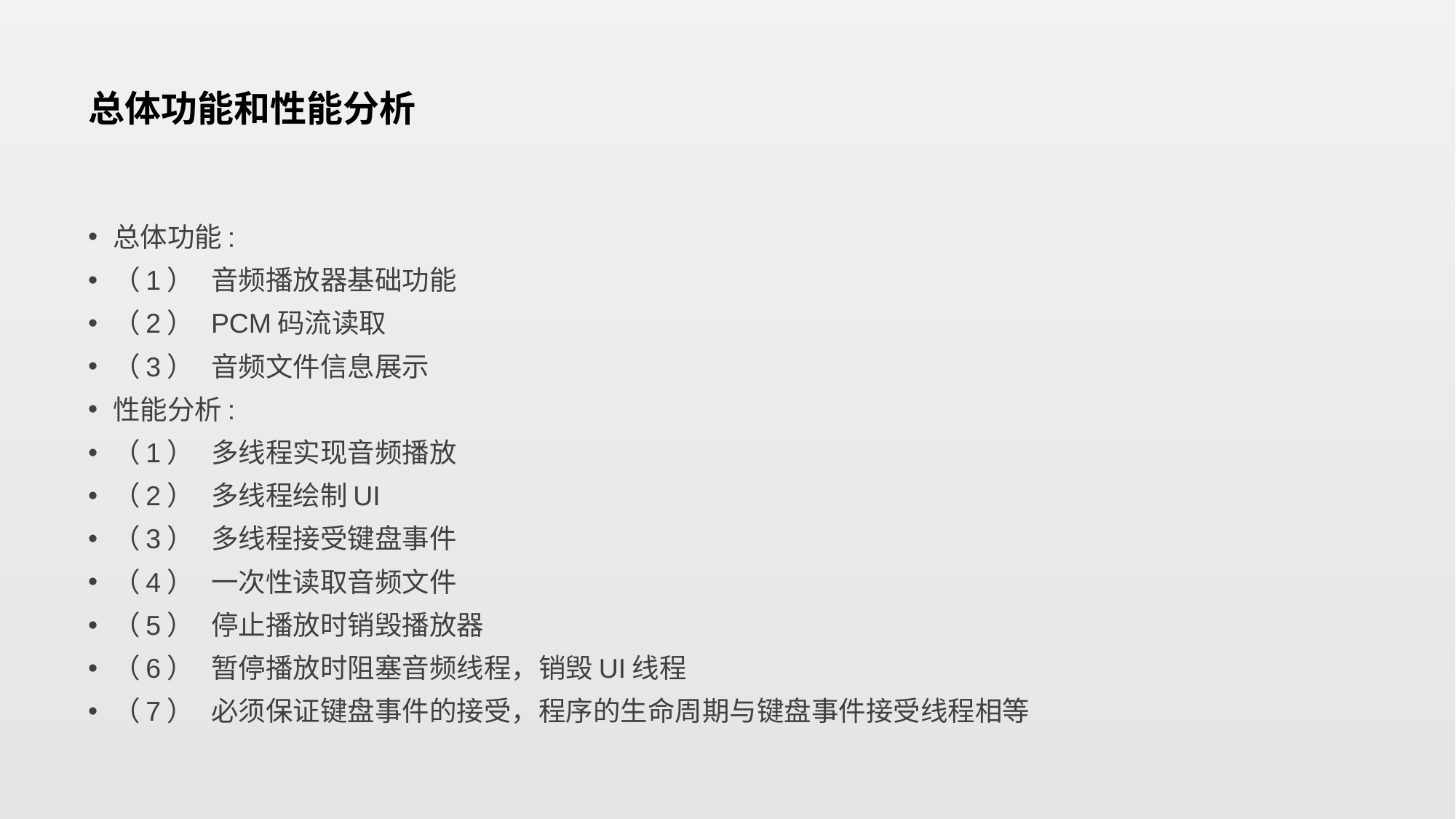

# 总体功能和性能分析
总体功能:
（1）	音频播放器基础功能
（2）	PCM码流读取
（3）	音频文件信息展示
性能分析:
（1）	多线程实现音频播放
（2）	多线程绘制UI
（3）	多线程接受键盘事件
（4）	一次性读取音频文件
（5）	停止播放时销毁播放器
（6）	暂停播放时阻塞音频线程，销毁UI线程
（7）	必须保证键盘事件的接受，程序的生命周期与键盘事件接受线程相等